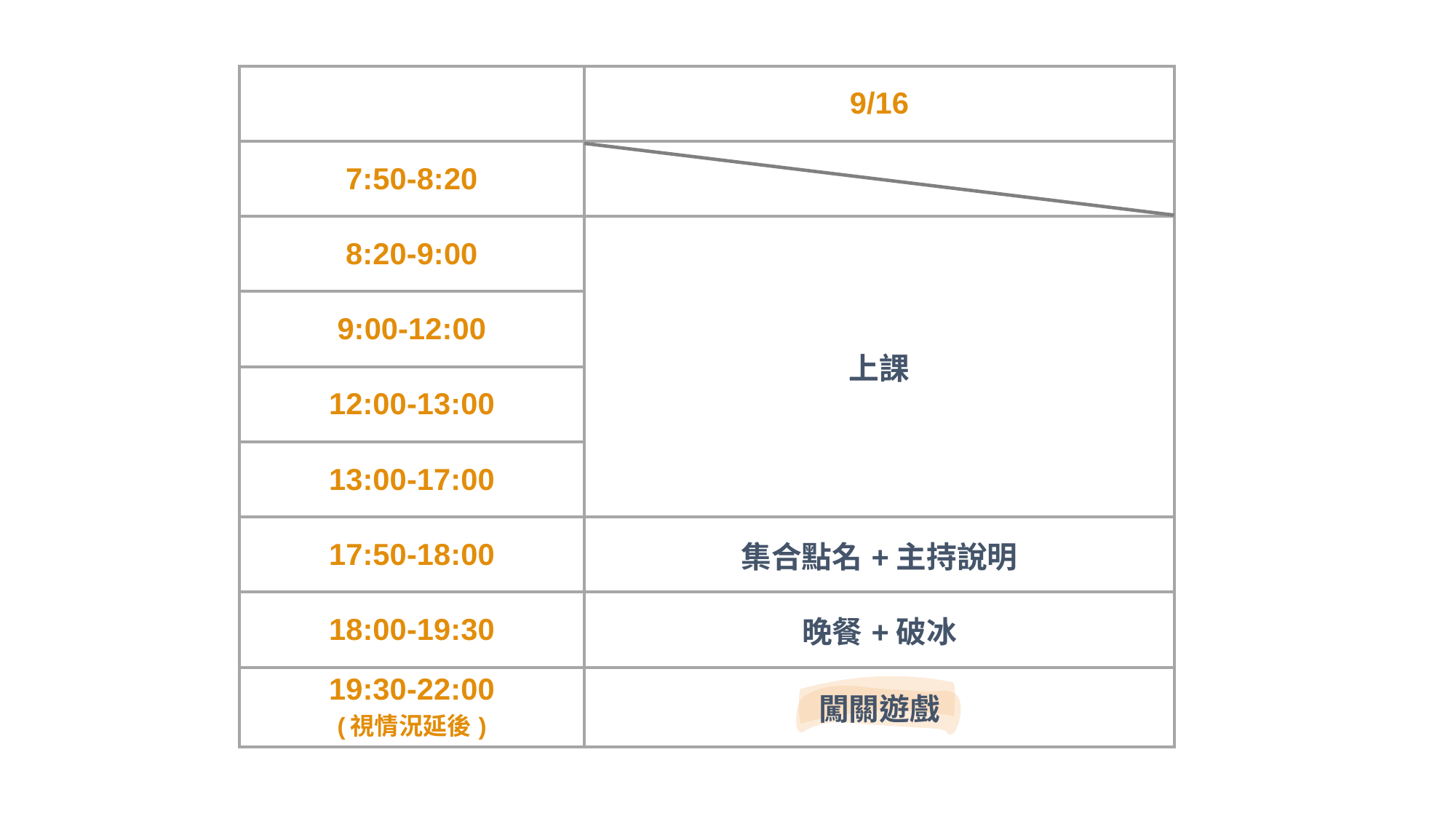

|  | 9/16 |
| --- | --- |
| 7:50-8:20 |  |
| 8:20-9:00 | 上課 |
| 9:00-12:00 |  |
| 12:00-13:00 |  |
| 13:00-17:00 |  |
| 17:50-18:00 | 集合點名+主持說明 |
| 18:00-19:30 | 晚餐+破冰 |
| 19:30-22:00 (視情況延後) | 闖關遊戲 |